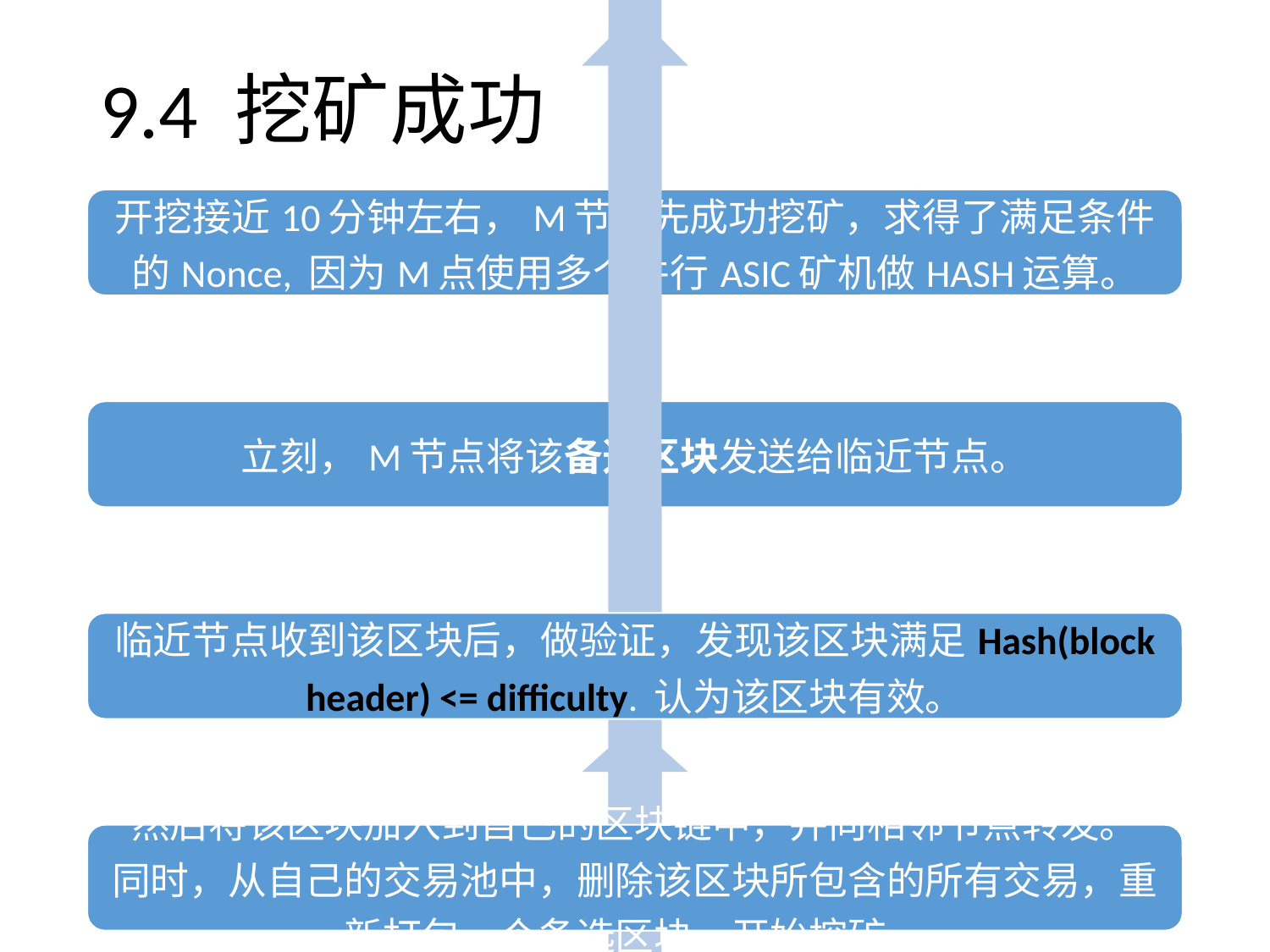

# 9.4 挖矿成功
立刻，M节点将该备选区块发送给临近节点。
临近节点收到该区块后，做验证，发现该区块满足Hash(block header) <= difficulty. 认为该区块有效。
然后将该区块加入到自己的区块链中，并向相邻节点转发。
同时，从自己的交易池中，删除该区块所包含的所有交易，重新打包一个备选区块，开始挖矿。
s